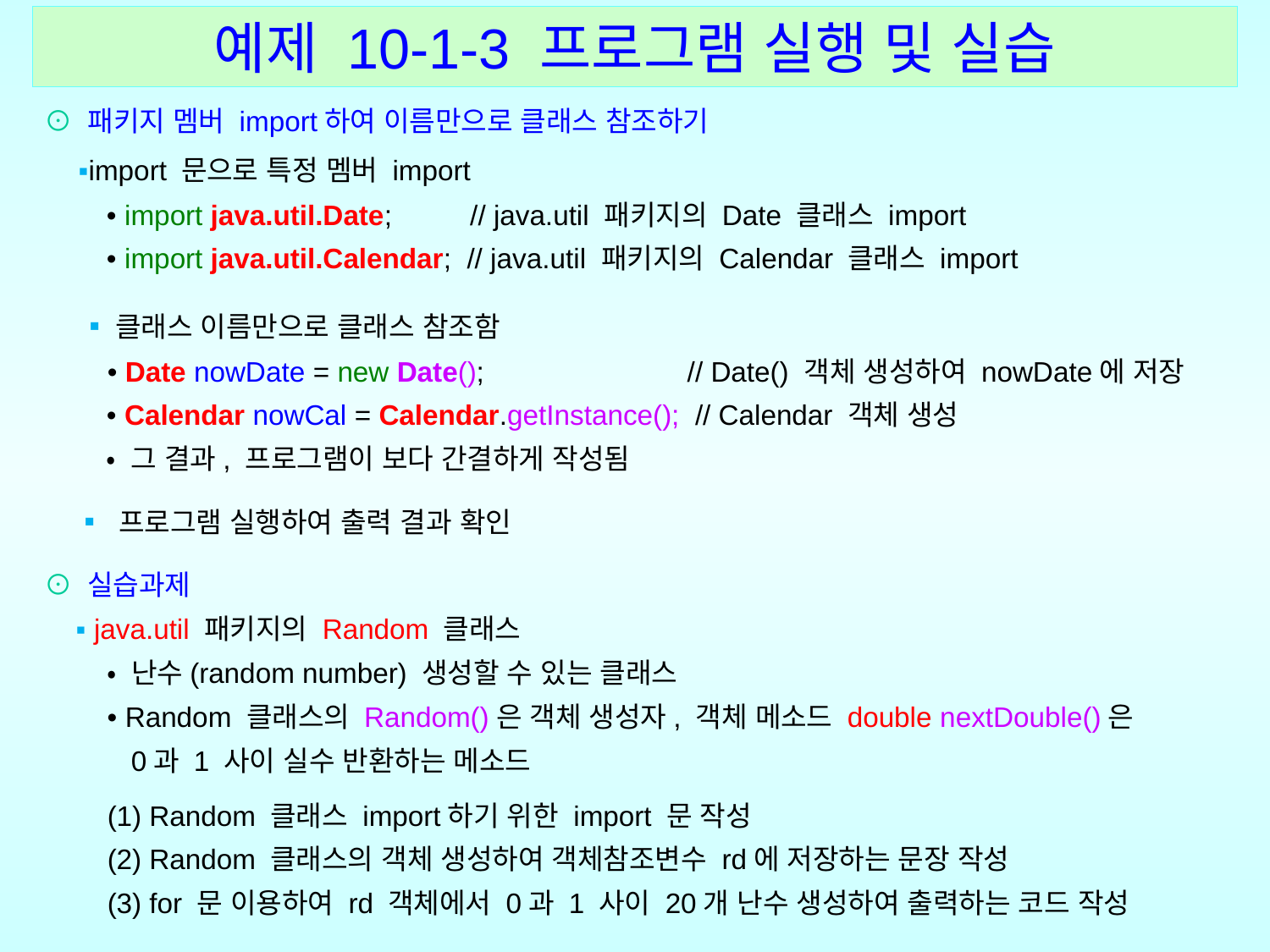

예제 10-1-3 프로그램 실행 및 실습
⊙ 패키지 멤버 import하여 이름만으로 클래스 참조하기
   ▪import 문으로 특정 멤버 import
       • import java.util.Date;          // java.util 패키지의 Date 클래스 import
       • import java.util.Calendar;  // java.util 패키지의 Calendar 클래스 import

    ▪클래스 이름만으로 클래스 참조함
        • Date nowDate = new Date();                          // Date() 객체 생성하여 nowDate에 저장
       • Calendar nowCal = Calendar.getInstance();  // Calendar 객체 생성
       • 그 결과, 프로그램이 보다 간결하게 작성됨

    ▪ 프로그램 실행하여 출력 결과 확인

⊙ 실습과제
    ▪ java.util 패키지의 Random 클래스
        • 난수(random number) 생성할 수 있는 클래스
        • Random 클래스의 Random()은 객체 생성자, 객체 메소드 double nextDouble()은
           0과 1 사이 실수 반환하는 메소드

        (1) Random 클래스 import하기 위한 import 문 작성
        (2) Random 클래스의 객체 생성하여 객체참조변수 rd에 저장하는 문장 작성
        (3) for 문 이용하여 rd 객체에서 0과 1 사이 20개 난수 생성하여 출력하는 코드 작성